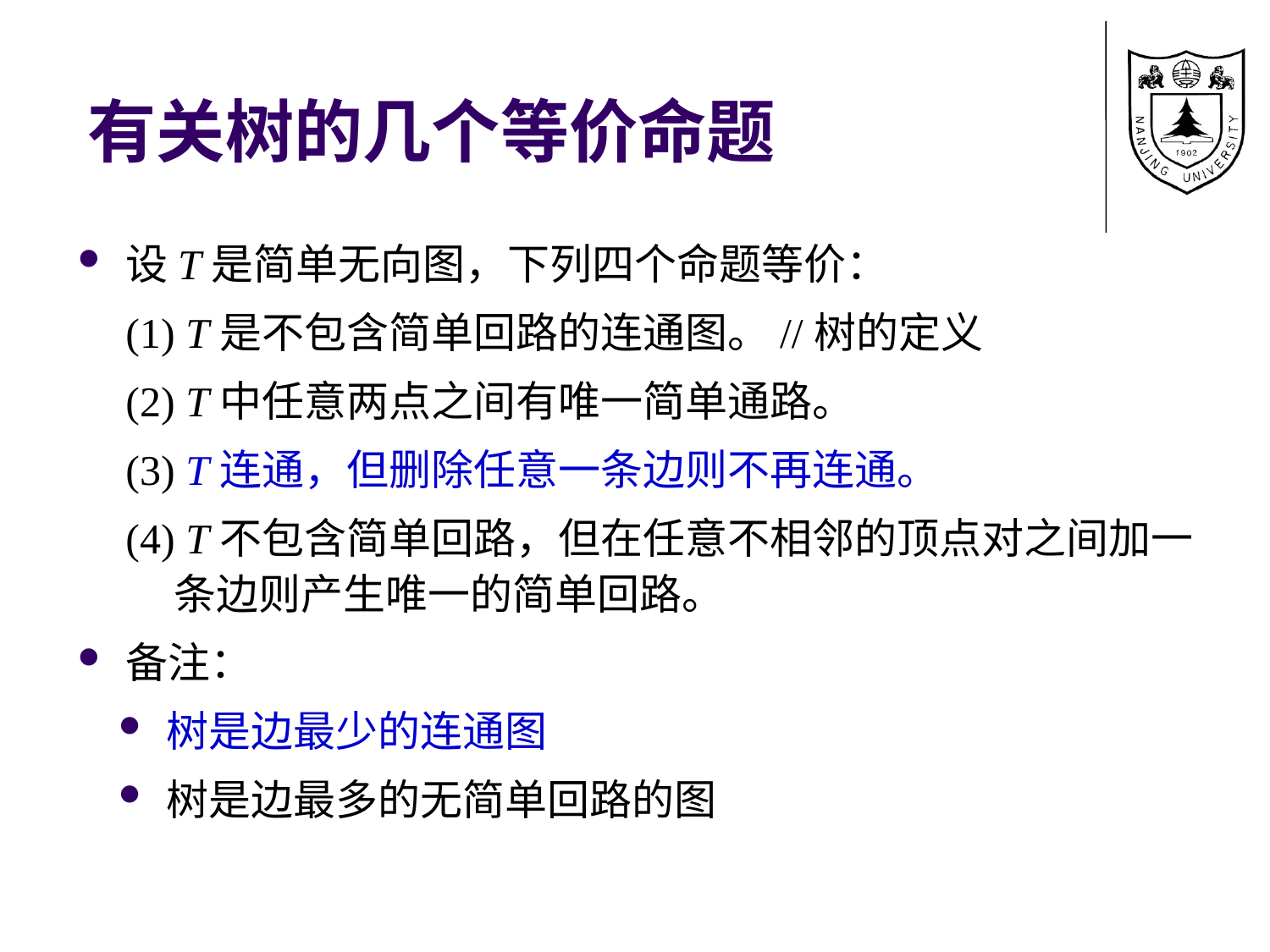

# 有关树的几个等价命题
设T是简单无向图，下列四个命题等价：
(1) T是不包含简单回路的连通图。//树的定义
(2) T中任意两点之间有唯一简单通路。
(3) T连通，但删除任意一条边则不再连通。
(4) T不包含简单回路，但在任意不相邻的顶点对之间加一条边则产生唯一的简单回路。
备注：
树是边最少的连通图
树是边最多的无简单回路的图